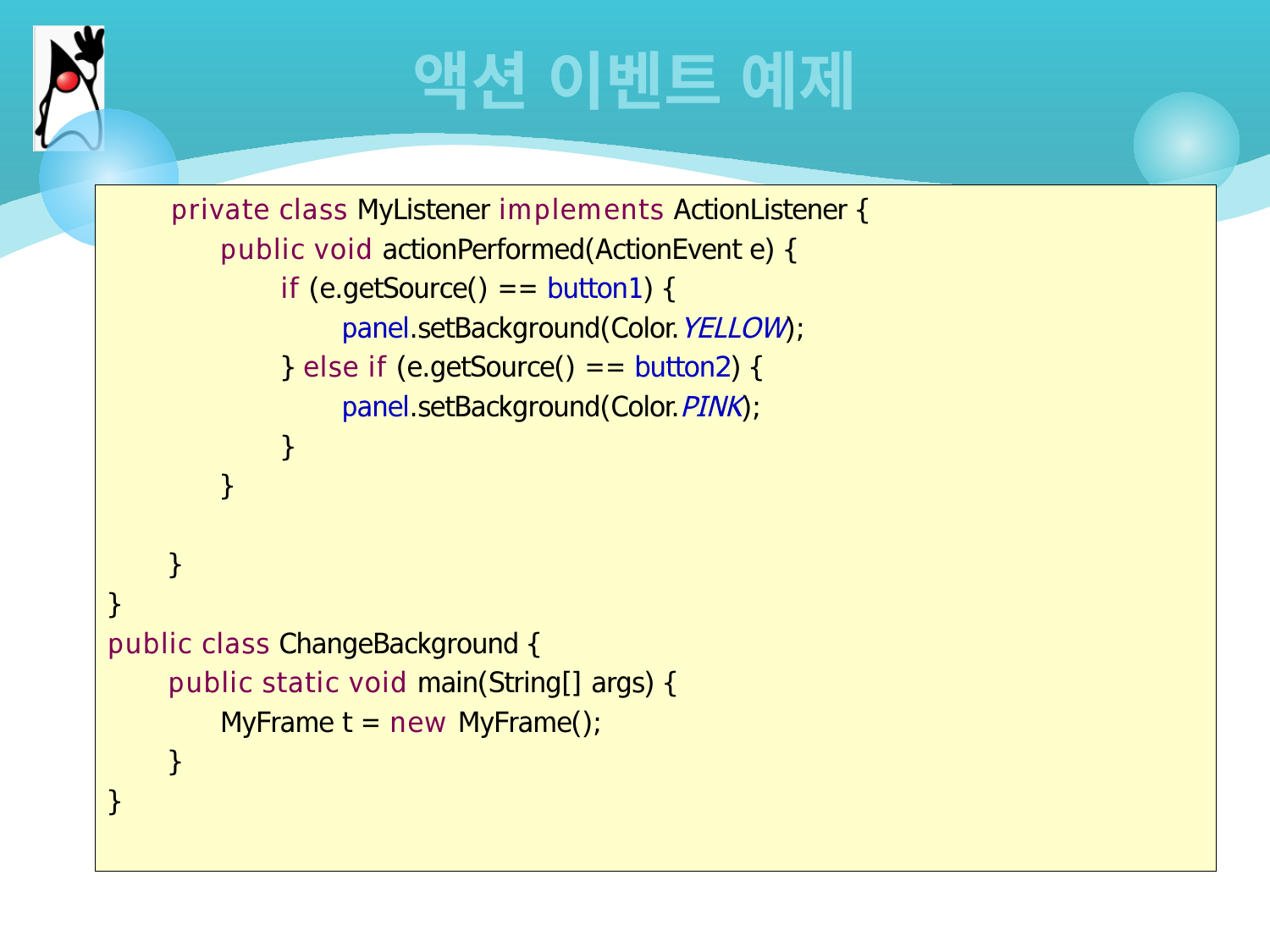

# 액션 이벤트 예제
private class MyListener implements ActionListener {
             public void actionPerformed(ActionEvent e) {
                    if (e.getSource() == button1) {
                           panel.setBackground(Color.YELLOW);
                    } else if (e.getSource() == button2) {
                           panel.setBackground(Color.PINK);
                    }
             }

       }
}
public class ChangeBackground {
       public static void main(String[] args) {
             MyFrame t = new MyFrame();
       }
}